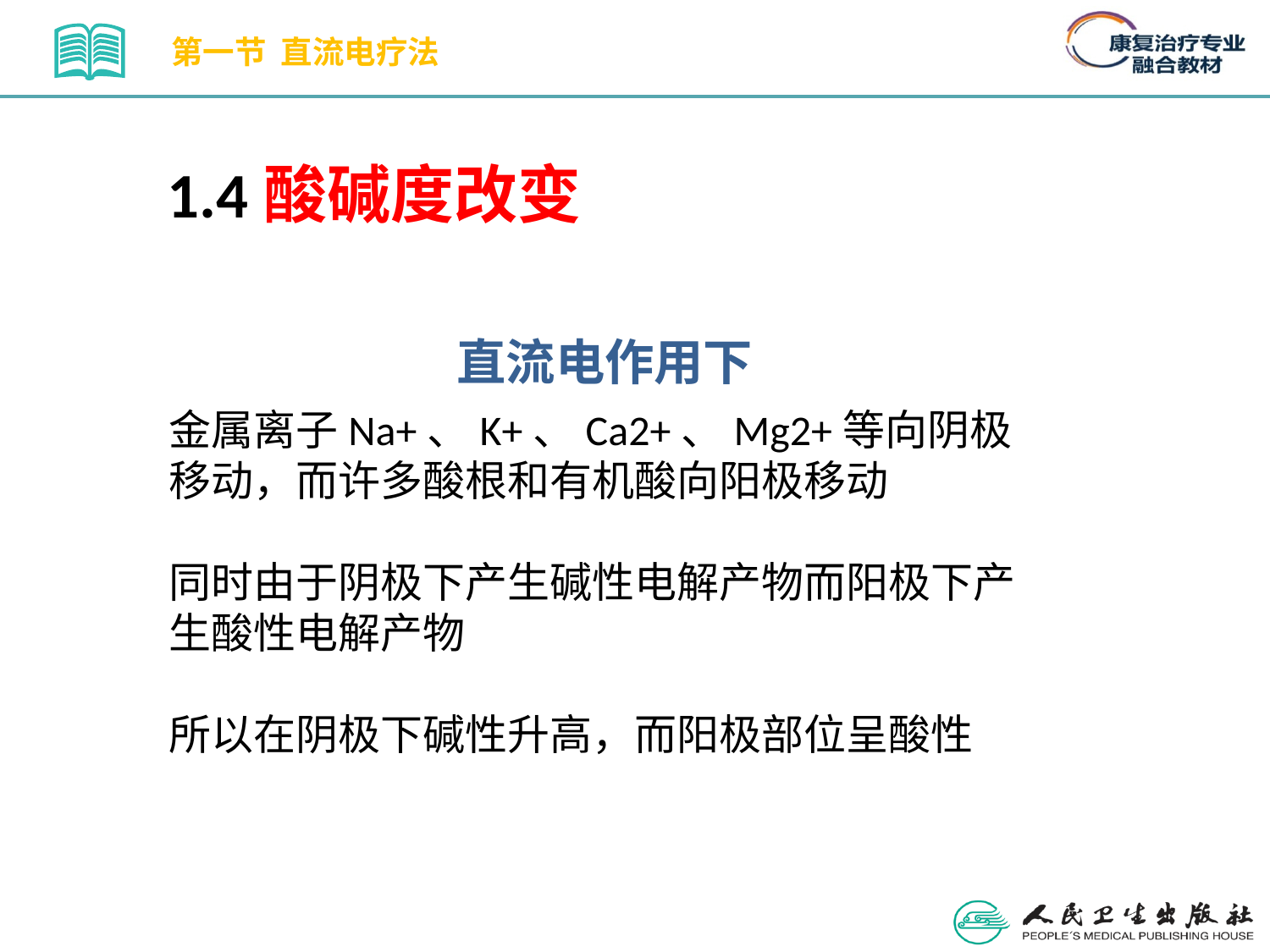

第一节  直流电疗法
1.4酸碱度改变
直流电作用下

金属离子Na+、K+、Ca2+、Mg2+等向阴极移动，而许多酸根和有机酸向阳极移动

同时由于阴极下产生碱性电解产物而阳极下产生酸性电解产物

所以在阴极下碱性升高，而阳极部位呈酸性